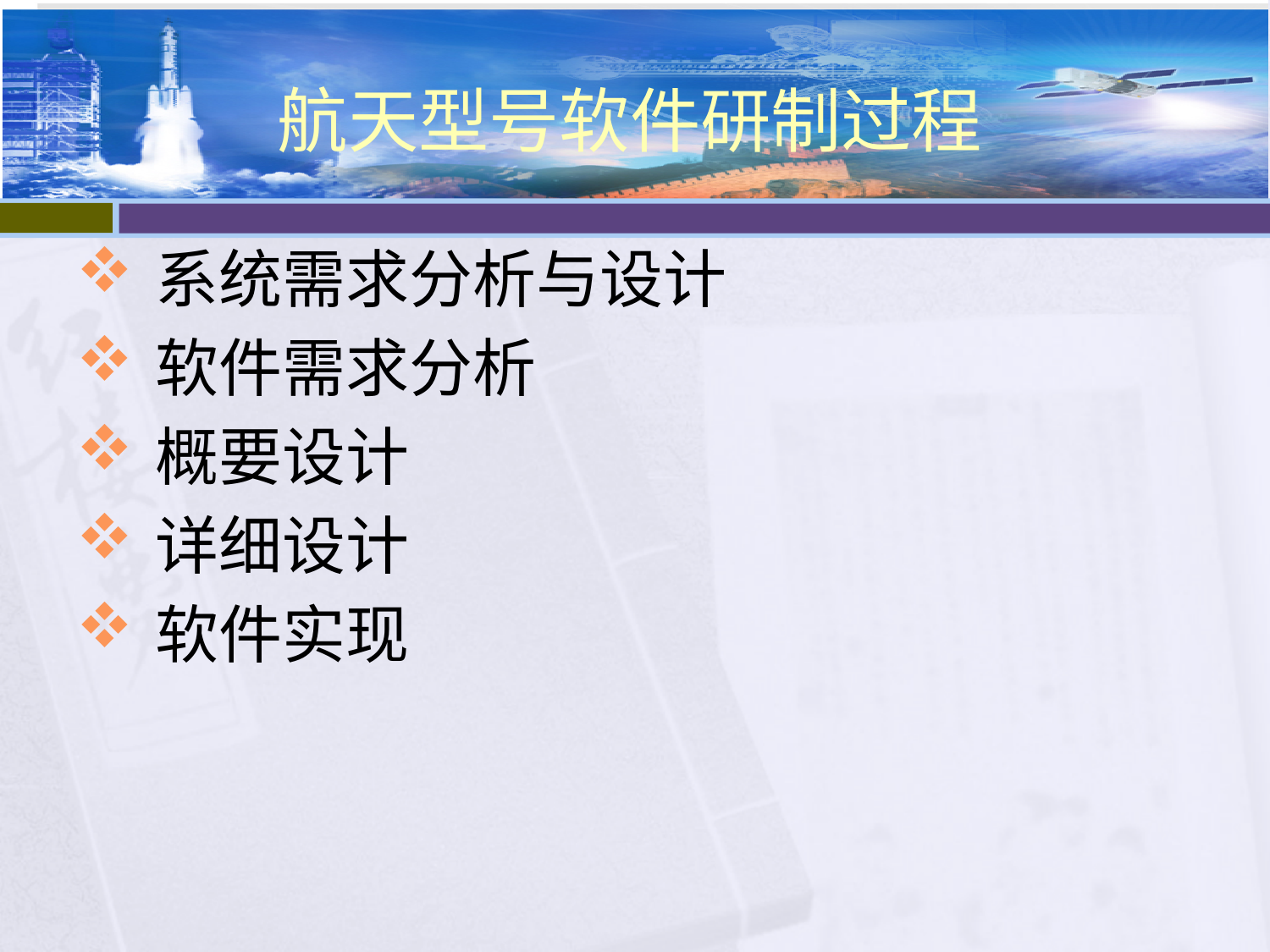

# 航天型号软件研制过程

系统需求分析与设计
软件需求分析
概要设计
详细设计
软件实现